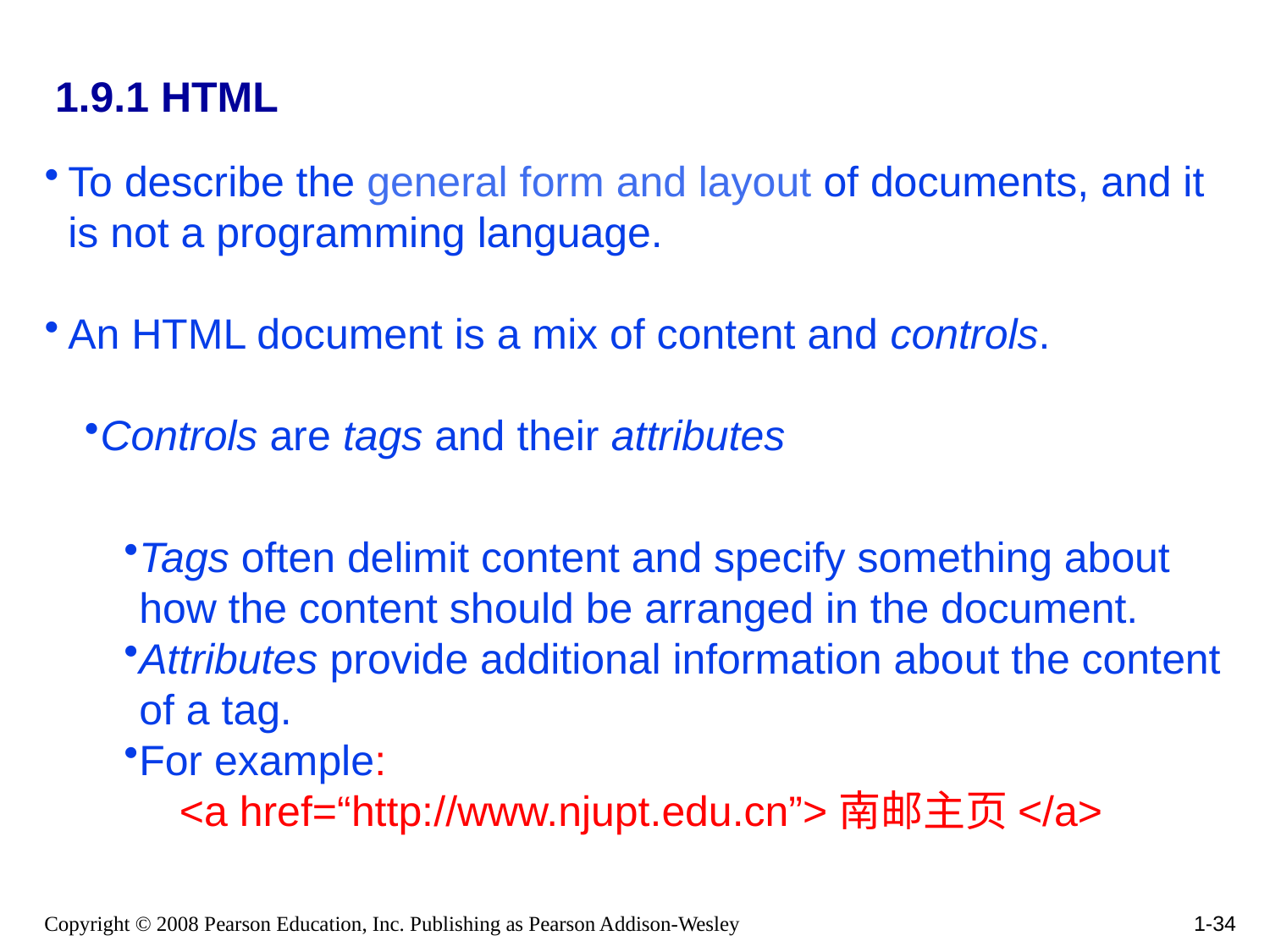

# 1.9.1 HTML
To describe the general form and layout of documents, and it is not a programming language.

An HTML document is a mix of content and controls.

Controls are tags and their attributes

Tags often delimit content and specify something about how the content should be arranged in the document.
Attributes provide additional information about the content of a tag.
For example:
<a href=“http://www.njupt.edu.cn”>南邮主页</a>